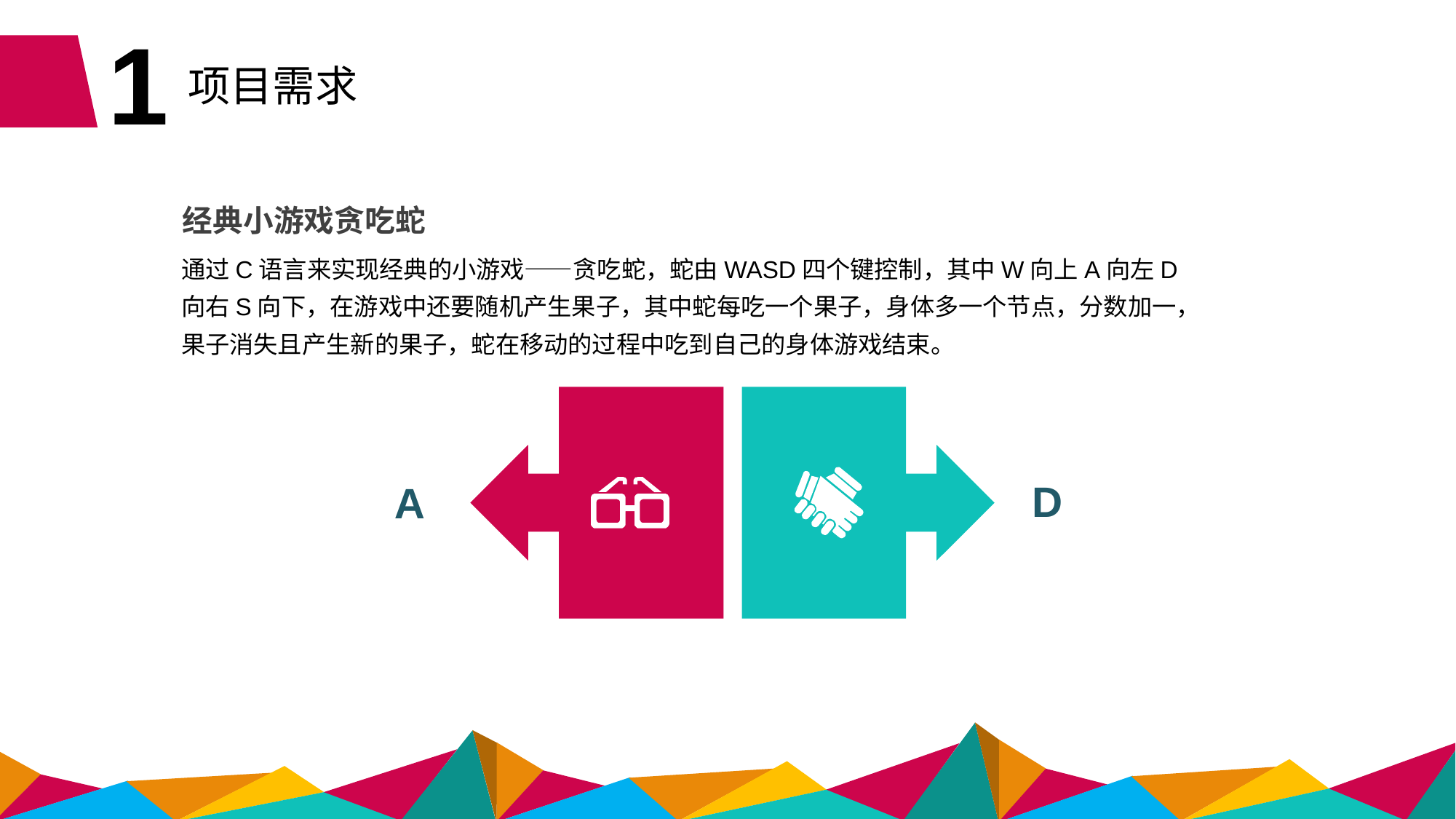

1

项目需求
经典小游戏贪吃蛇
通过C语言来实现经典的小游戏——贪吃蛇，蛇由WASD四个键控制，其中W向上A向左D向右S向下，在游戏中还要随机产生果子，其中蛇每吃一个果子，身体多一个节点，分数加一，果子消失且产生新的果子，蛇在移动的过程中吃到自己的身体游戏结束。

D
A